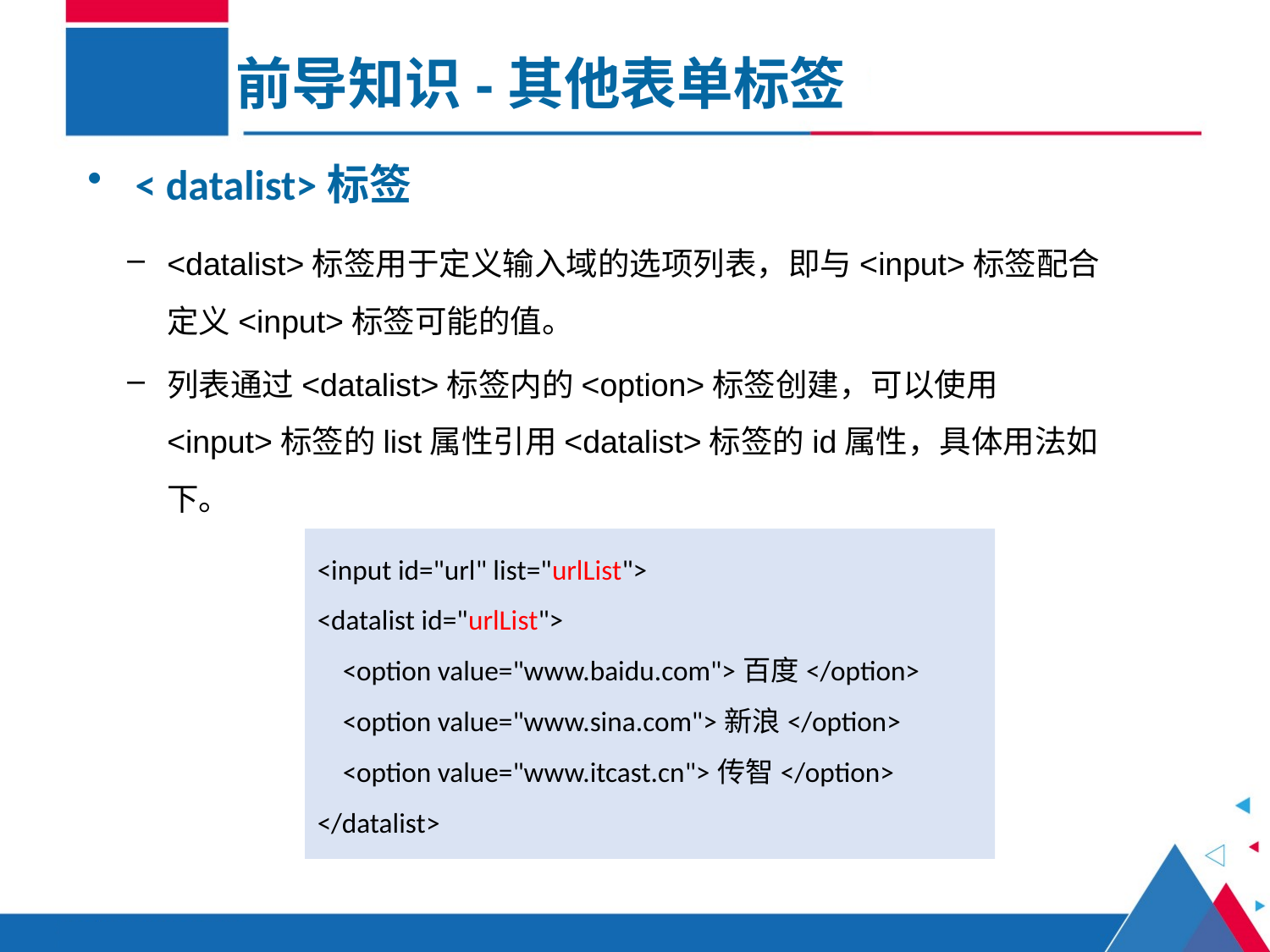

前导知识-其他表单标签
< datalist>标签
<datalist>标签用于定义输入域的选项列表，即与<input>标签配合定义<input>标签可能的值。
列表通过<datalist>标签内的<option>标签创建，可以使用<input>标签的list属性引用<datalist>标签的id属性，具体用法如下。

<input id="url" list="urlList">
<datalist id="urlList">
    <option value="www.baidu.com">百度</option>
    <option value="www.sina.com">新浪</option>
    <option value="www.itcast.cn">传智</option>
</datalist>